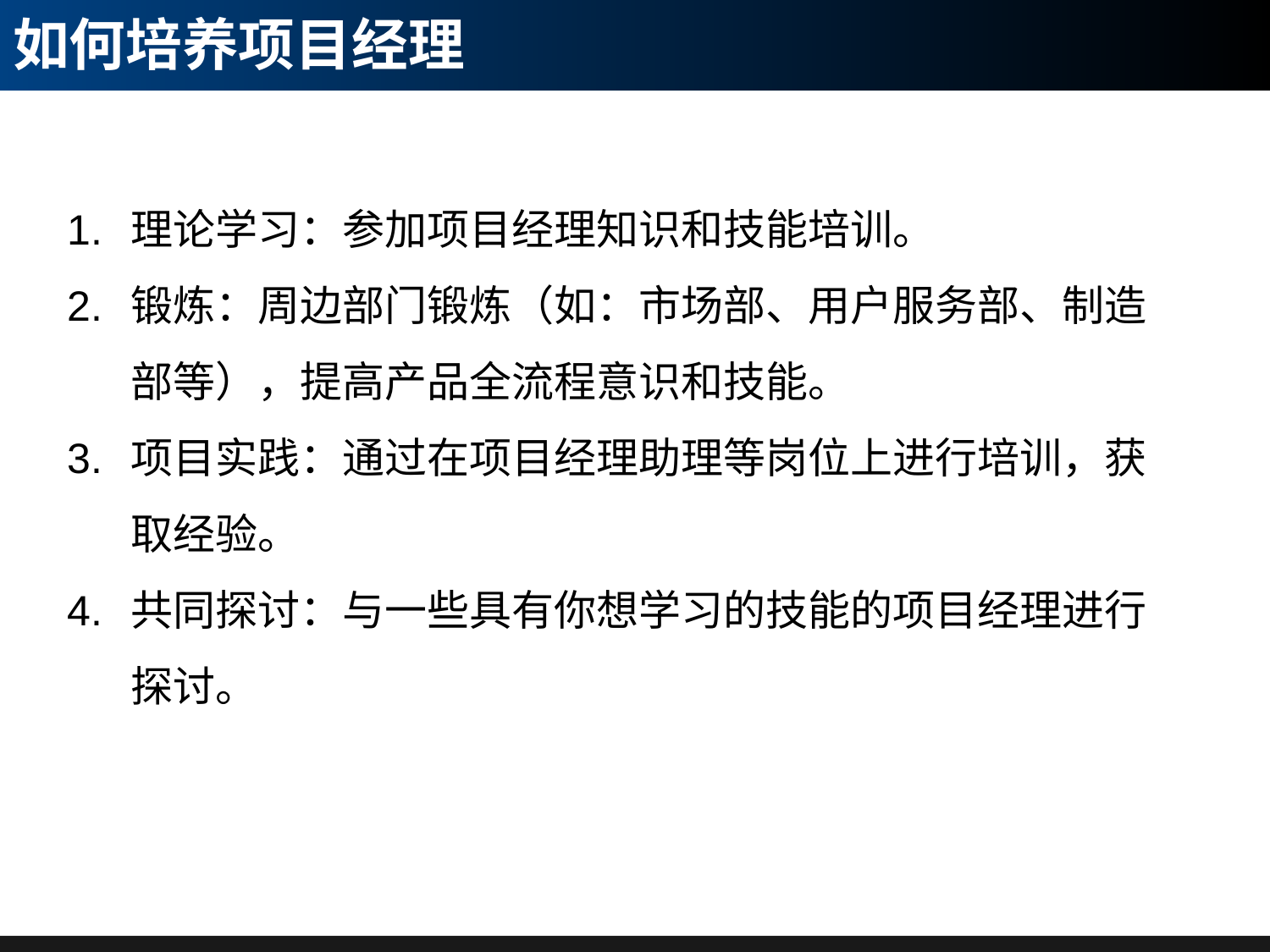

如何培养项目经理
理论学习：参加项目经理知识和技能培训。
锻炼：周边部门锻炼（如：市场部、用户服务部、制造部等），提高产品全流程意识和技能。
项目实践：通过在项目经理助理等岗位上进行培训，获取经验。
共同探讨：与一些具有你想学习的技能的项目经理进行探讨。